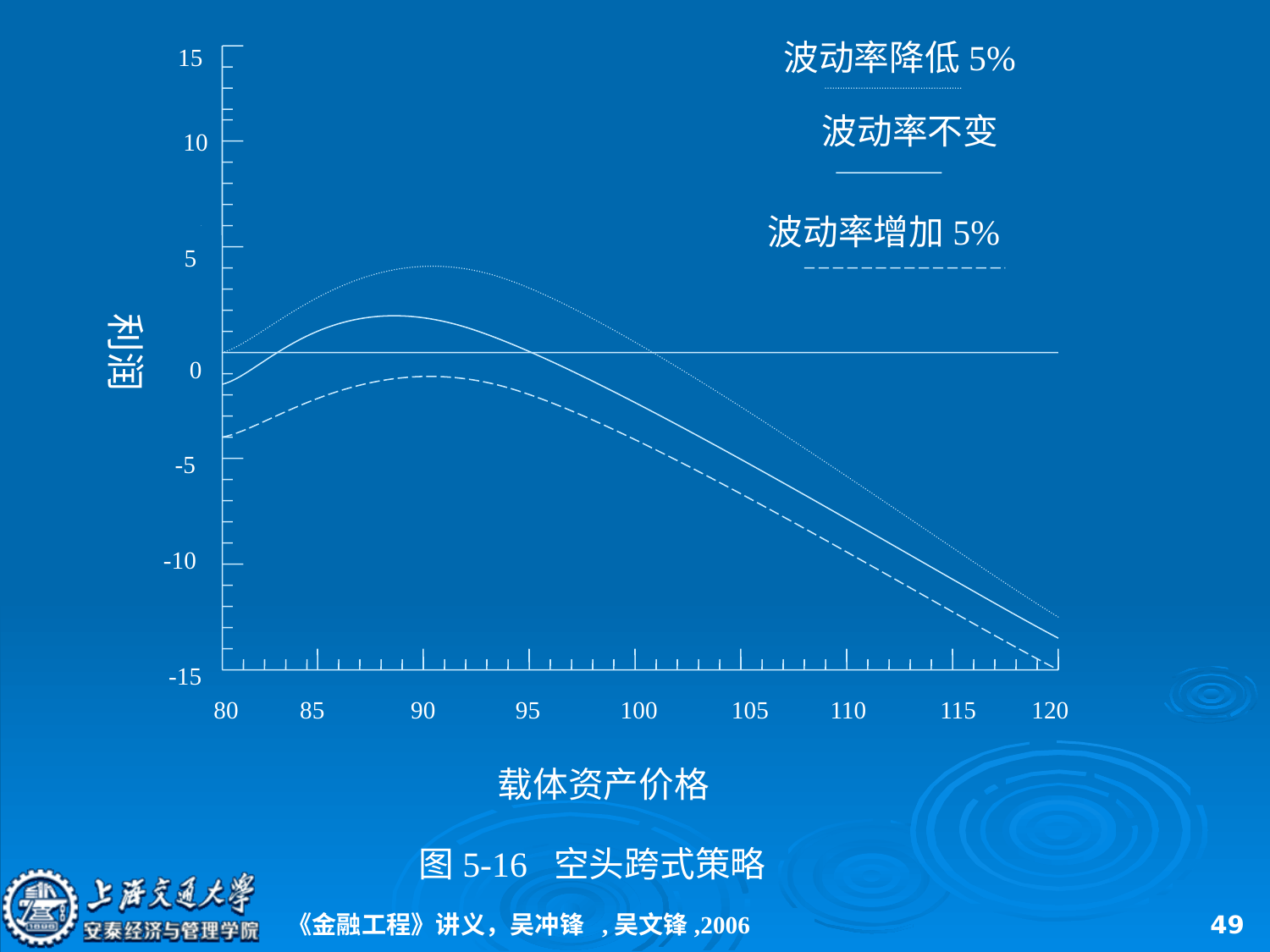

波动率降低5%
15

波动率不变

10

波动率增加5%

5

利润

0

-5

-10

-15

80          85              90             95             100            105          110            115         120
载体资产价格
图5-16  空头跨式策略